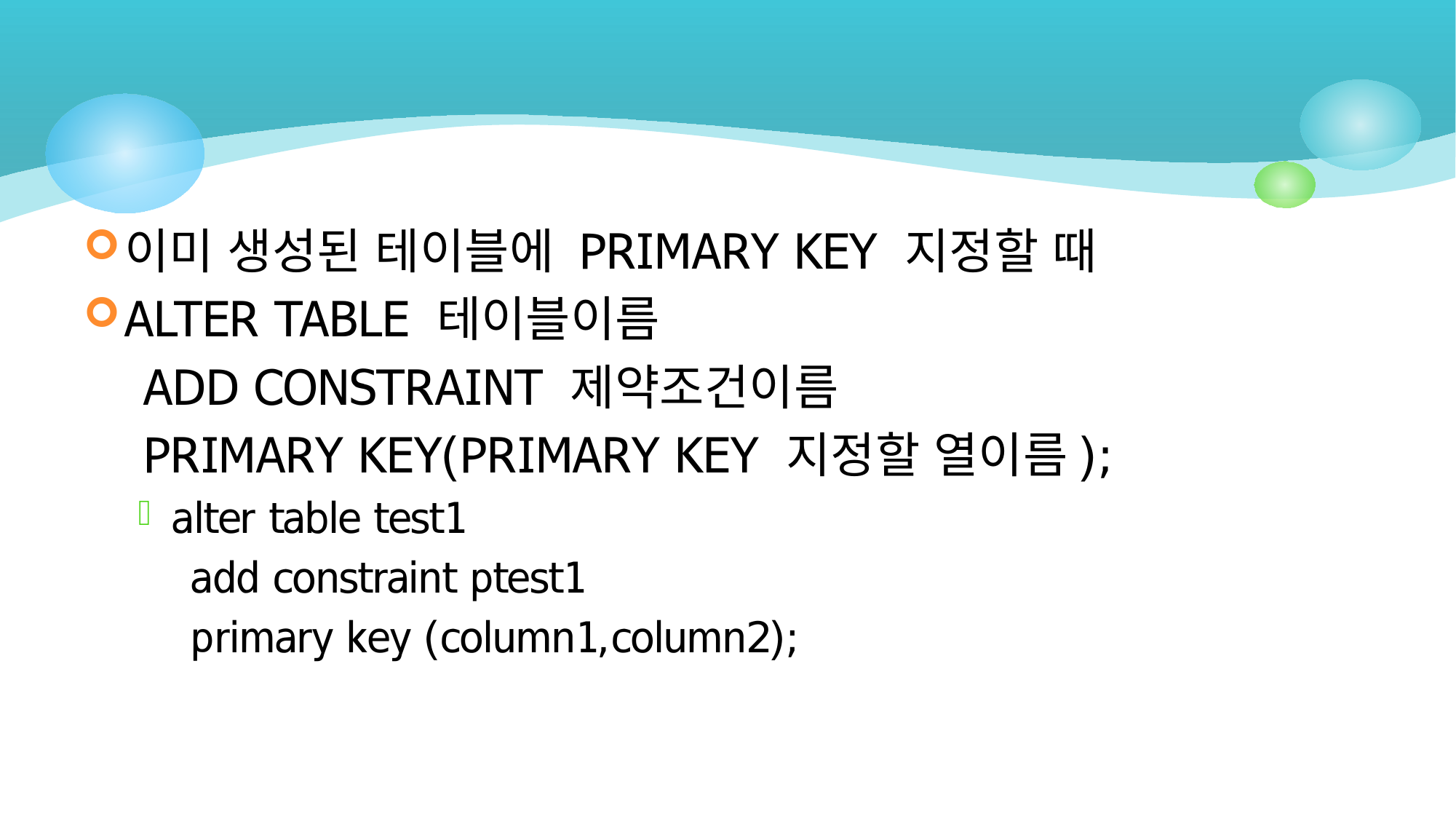

#
이미 생성된 테이블에 PRIMARY KEY 지정할 때
ALTER TABLE 테이블이름
    ADD CONSTRAINT 제약조건이름
    PRIMARY KEY(PRIMARY KEY 지정할 열이름);
alter table test1
    add constraint ptest1
    primary key (column1,column2);